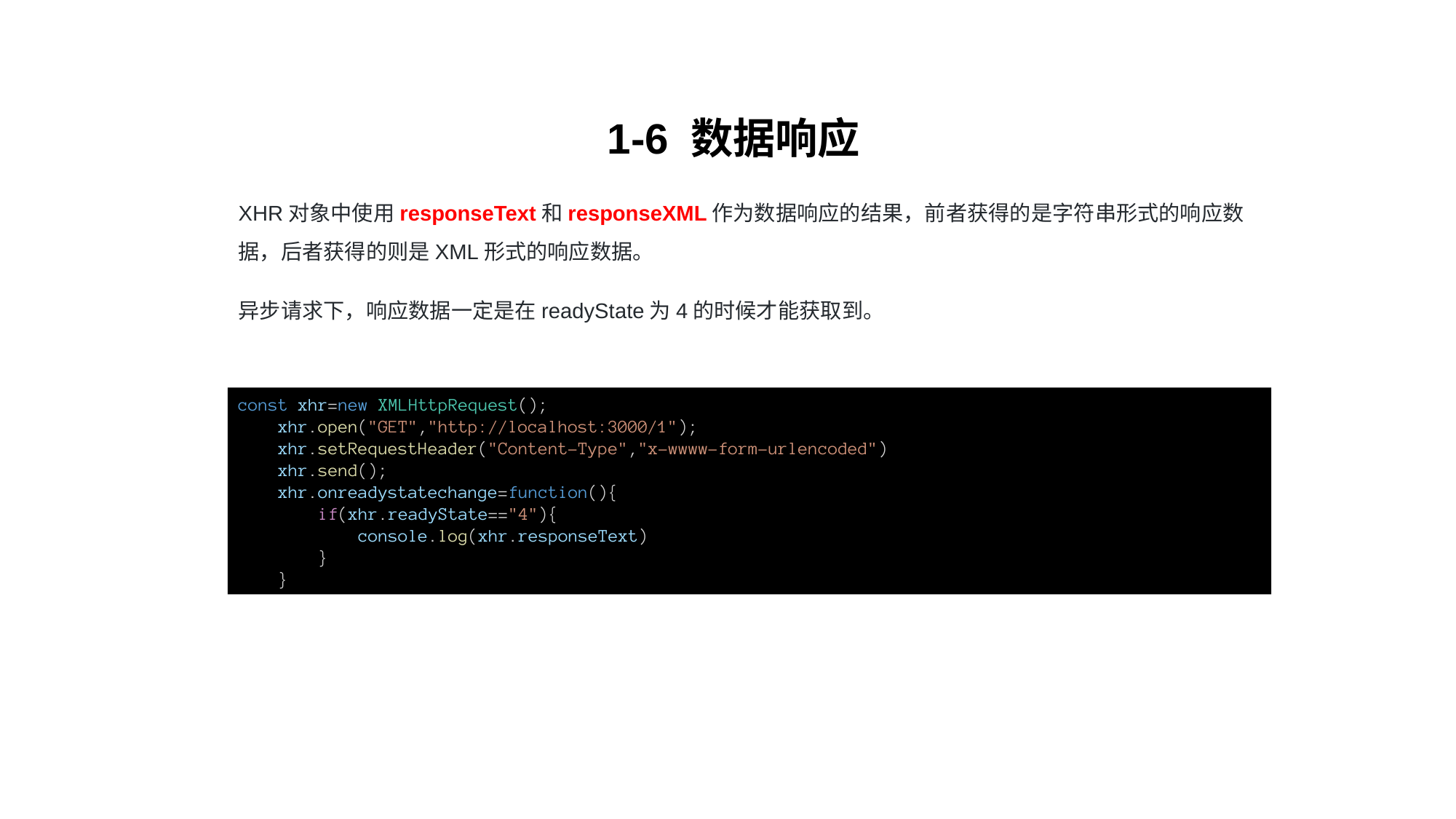

1-6 数据响应
XHR对象中使用responseText和responseXML作为数据响应的结果，前者获得的是字符串形式的响应数据，后者获得的则是XML形式的响应数据。
异步请求下，响应数据一定是在readyState为4的时候才能获取到。
const xhr=new XMLHttpRequest();
    xhr.open("GET","http://localhost:3000/1");
    xhr.setRequestHeader("Content-Type","x-wwww-form-urlencoded")
    xhr.send();
    xhr.onreadystatechange=function(){
        if(xhr.readyState=="4"){
            console.log(xhr.responseText)
        }
    }